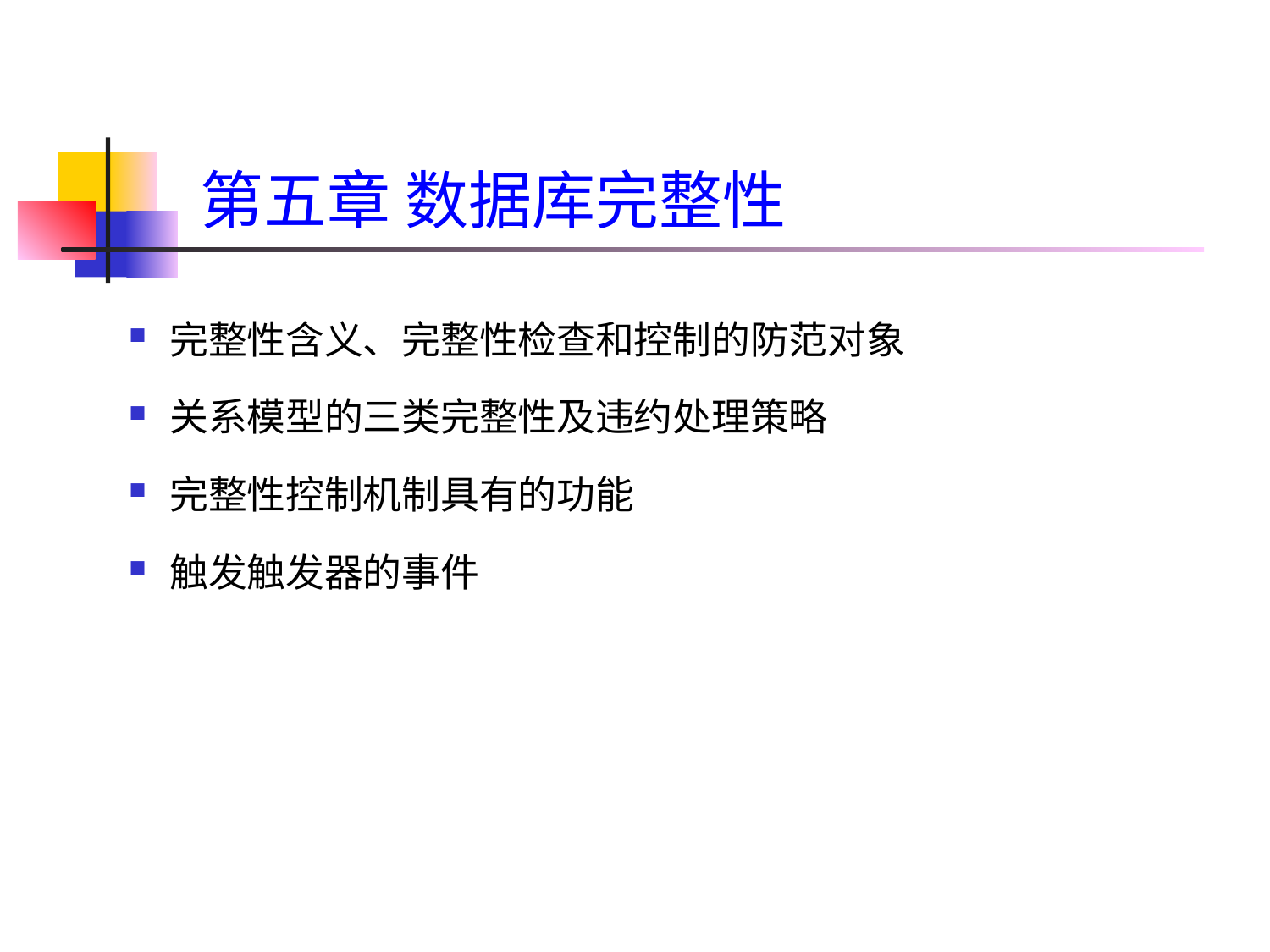

# 第五章 数据库完整性
完整性含义、完整性检查和控制的防范对象
关系模型的三类完整性及违约处理策略
完整性控制机制具有的功能
触发触发器的事件